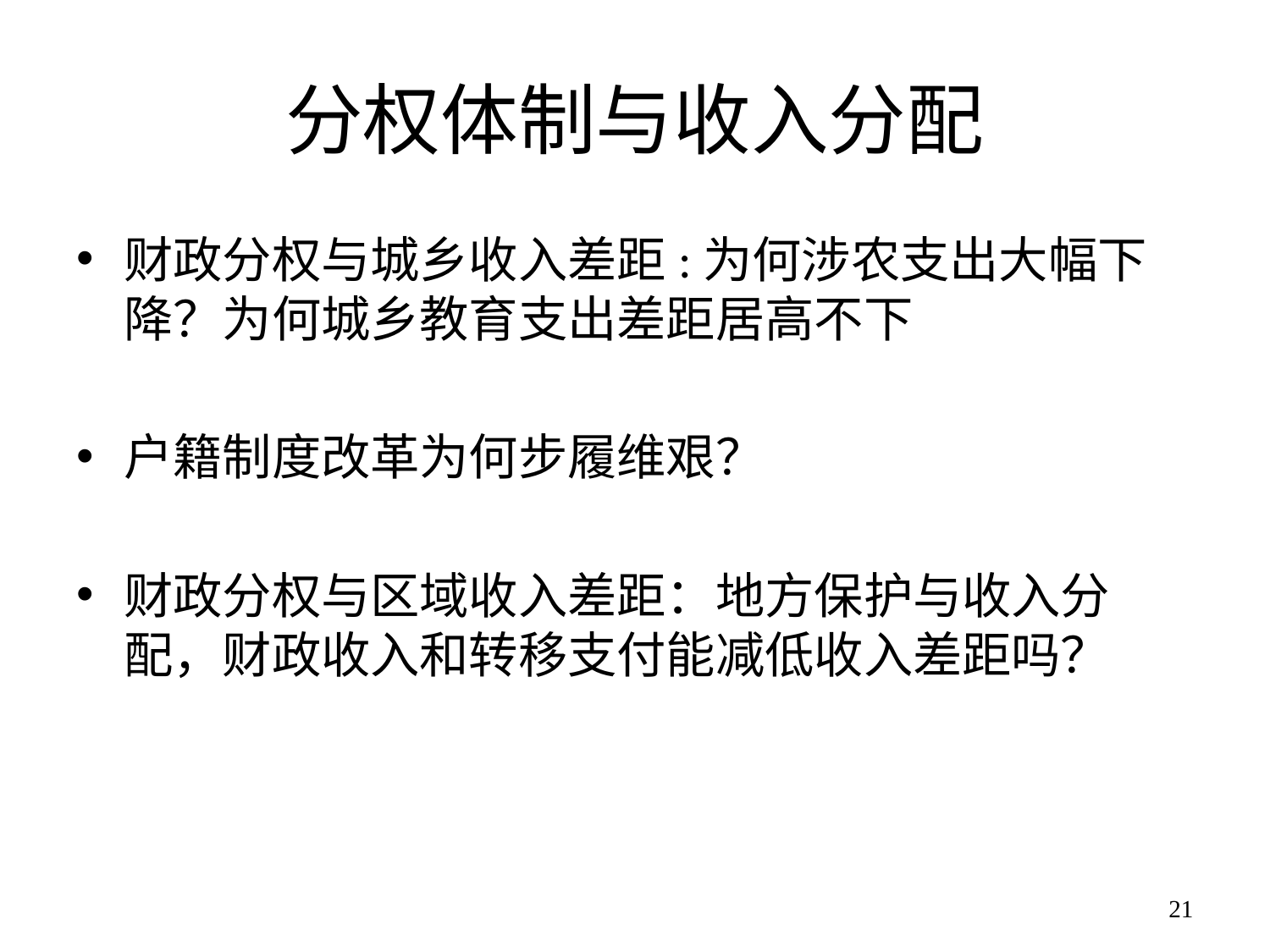

# 分权体制与收入分配
财政分权与城乡收入差距:为何涉农支出大幅下降？为何城乡教育支出差距居高不下

户籍制度改革为何步履维艰？

财政分权与区域收入差距：地方保护与收入分配，财政收入和转移支付能减低收入差距吗？

21